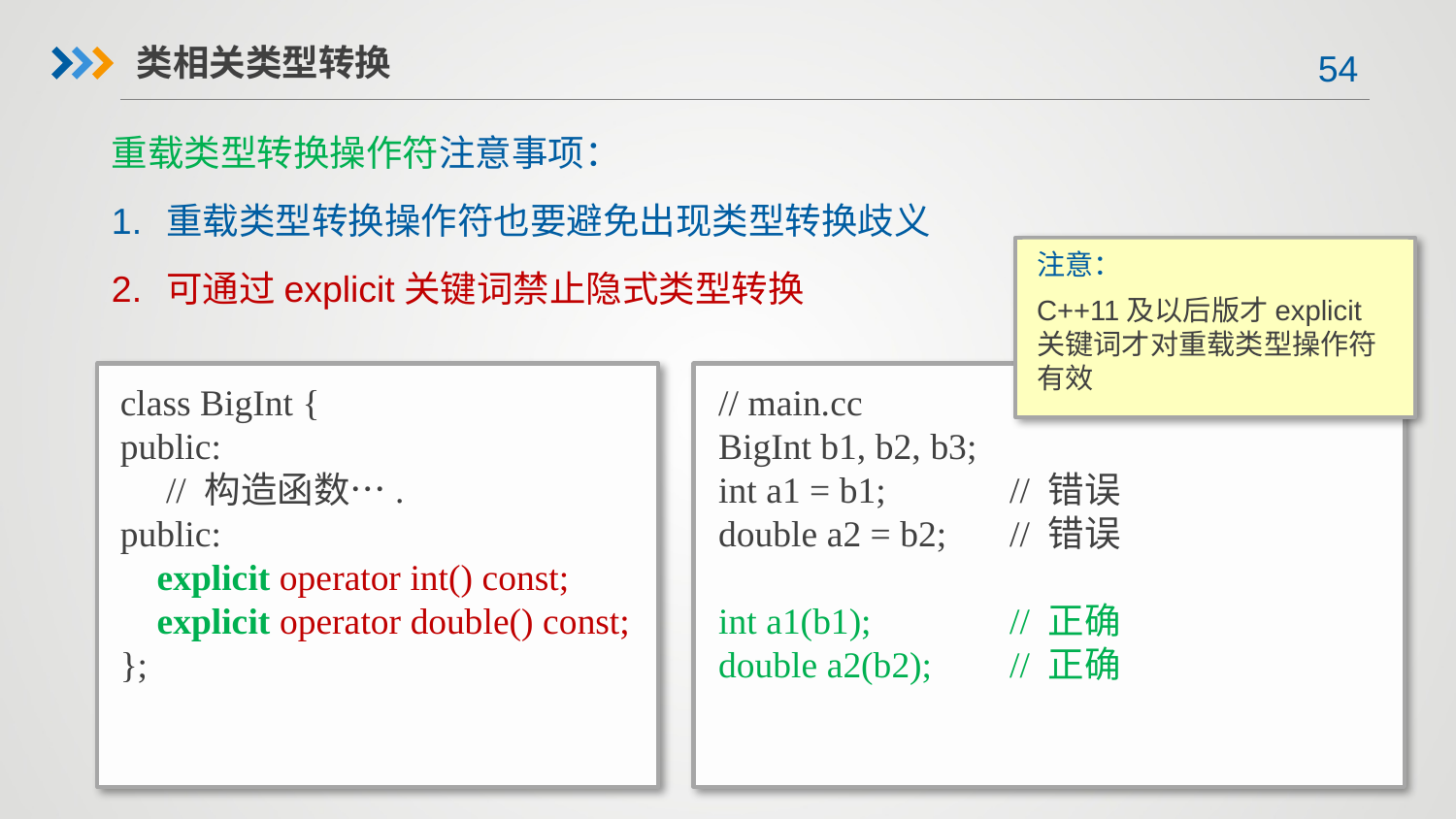

类相关类型转换
重载类型转换操作符注意事项：
重载类型转换操作符也要避免出现类型转换歧义
可通过explicit关键词禁止隐式类型转换

注意：
C++11及以后版才explicit关键词才对重载类型操作符有效

class BigInt {
public:
     // 构造函数….
public:
    explicit operator int() const;
    explicit operator double() const;
};

// main.cc
BigInt b1, b2, b3;
int a1 = b1;	// 错误
double a2 = b2;	// 错误

int a1(b1);	// 正确
double a2(b2);	// 正确